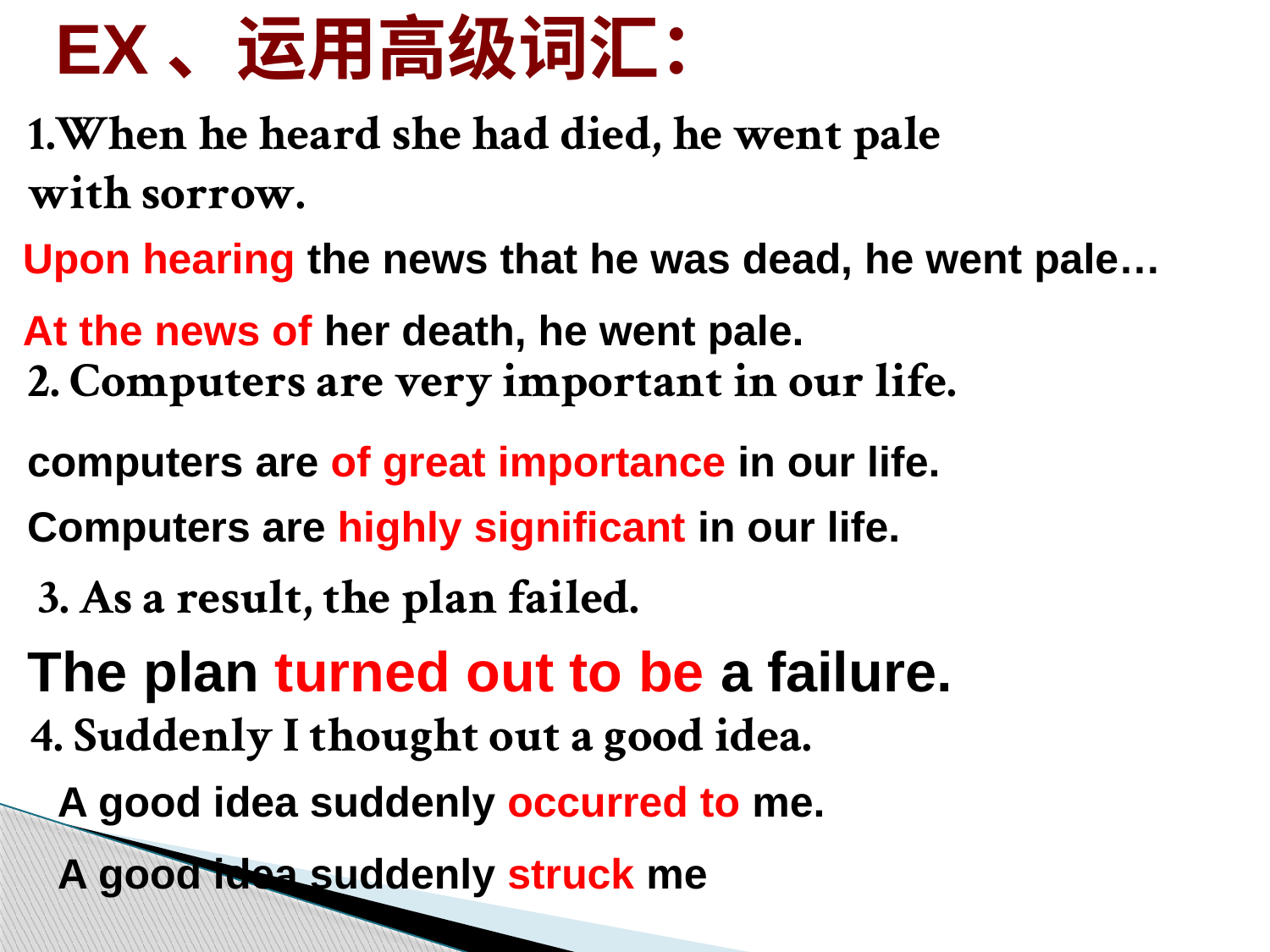

EX、运用高级词汇：
1.When he heard she had died, he went pale with sorrow.
Upon hearing the news that he was dead, he went pale…
At the news of her death, he went pale.
2. Computers are very important in our life.
computers are of great importance in our life.
Computers are highly significant in our life.
3. As a result, the plan failed.
The plan turned out to be a failure.
4. Suddenly I thought out a good idea.
A good idea suddenly occurred to me.
A good idea suddenly struck me